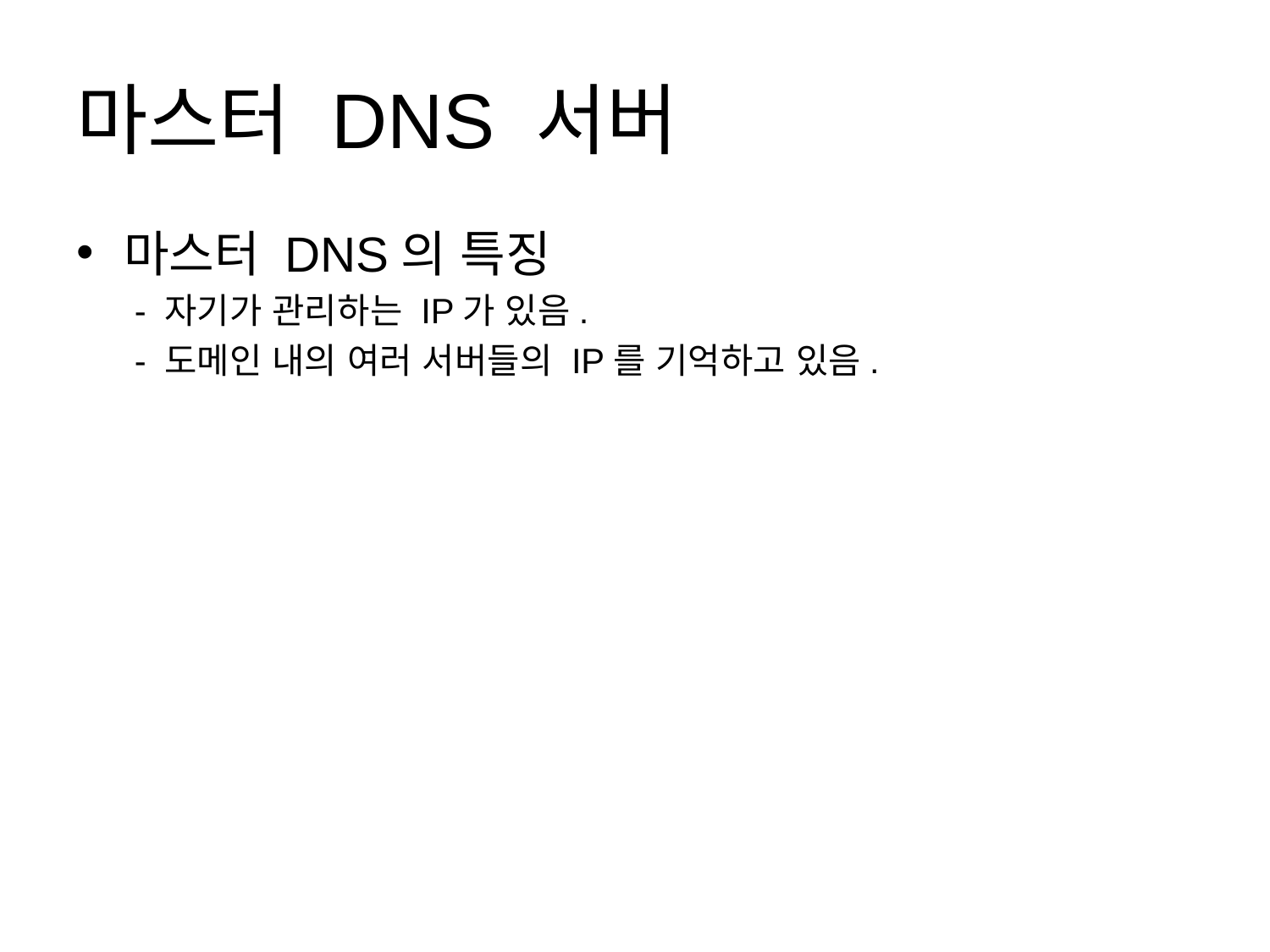

# 마스터 DNS 서버
마스터 DNS의 특징
      - 자기가 관리하는 IP가 있음.
      - 도메인 내의 여러 서버들의 IP를 기억하고 있음.